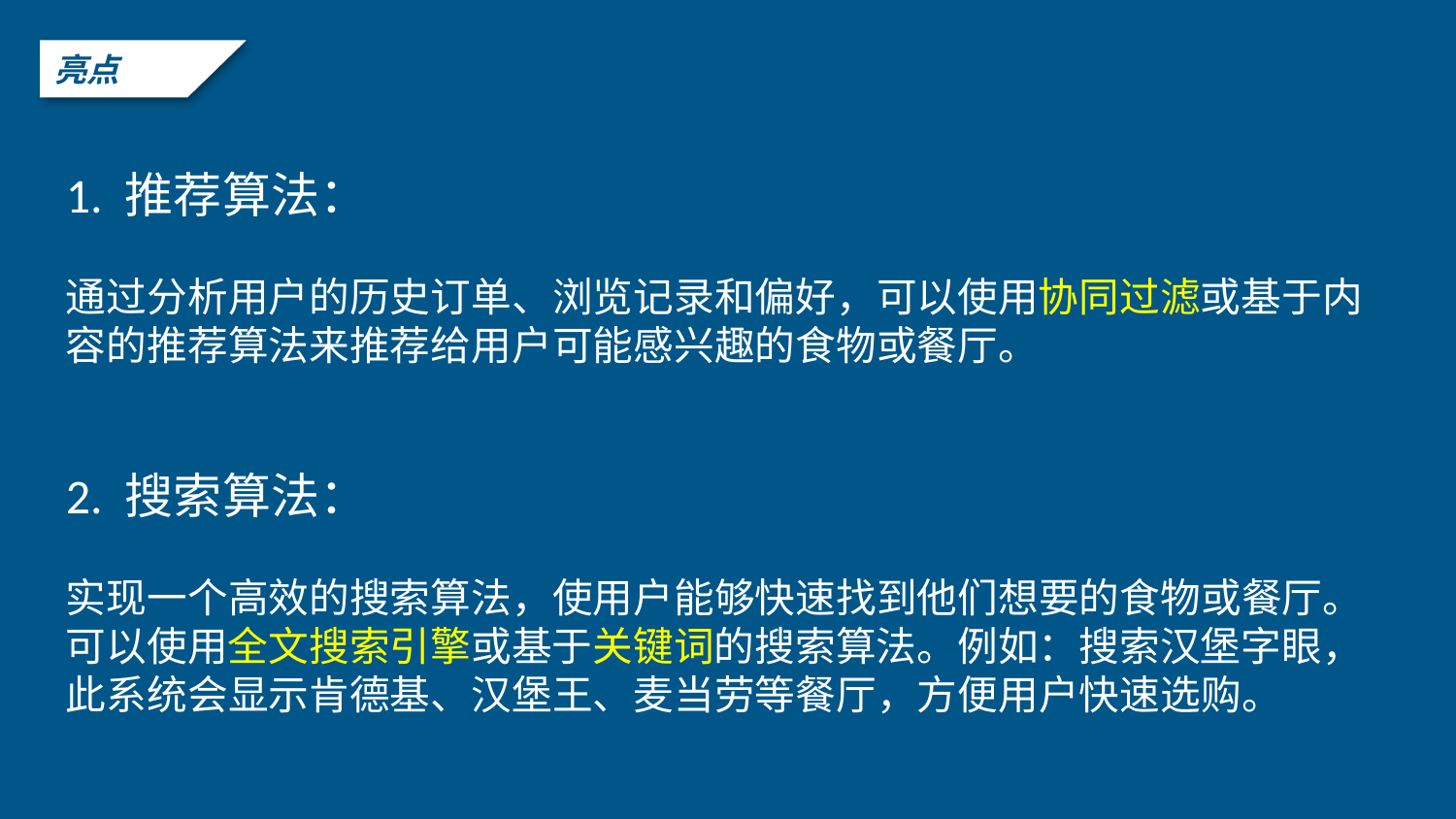

亮点
1. 推荐算法：

通过分析用户的历史订单、浏览记录和偏好，可以使用协同过滤或基于内容的推荐算法来推荐给用户可能感兴趣的食物或餐厅。

2. 搜索算法：

实现一个高效的搜索算法，使用户能够快速找到他们想要的食物或餐厅。可以使用全文搜索引擎或基于关键词的搜索算法。例如：搜索汉堡字眼，此系统会显示肯德基、汉堡王、麦当劳等餐厅，方便用户快速选购。